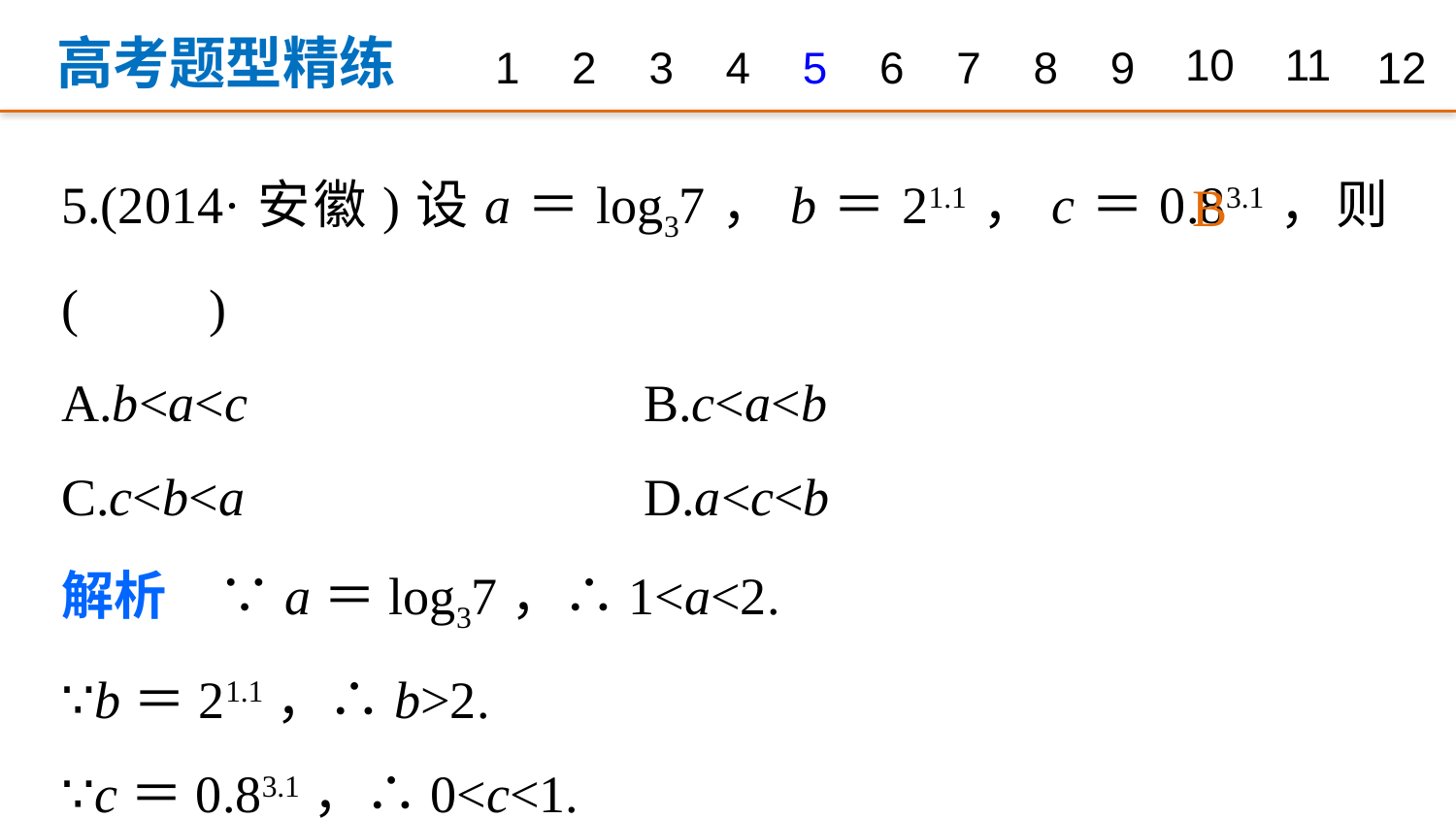

高考题型精练
1
2
3
4
5
6
7
8
9
10
11
12
5.(2014·安徽)设a＝log37，b＝21.1，c＝0.83.1，则(　　)
A.b<a<c  			B.c<a<b
C.c<b<a  			D.a<c<b
解析　∵a＝log37，∴1<a<2.
∵b＝21.1，∴b>2.
∵c＝0.83.1，∴0<c<1.
故c<a<b，选B.
B